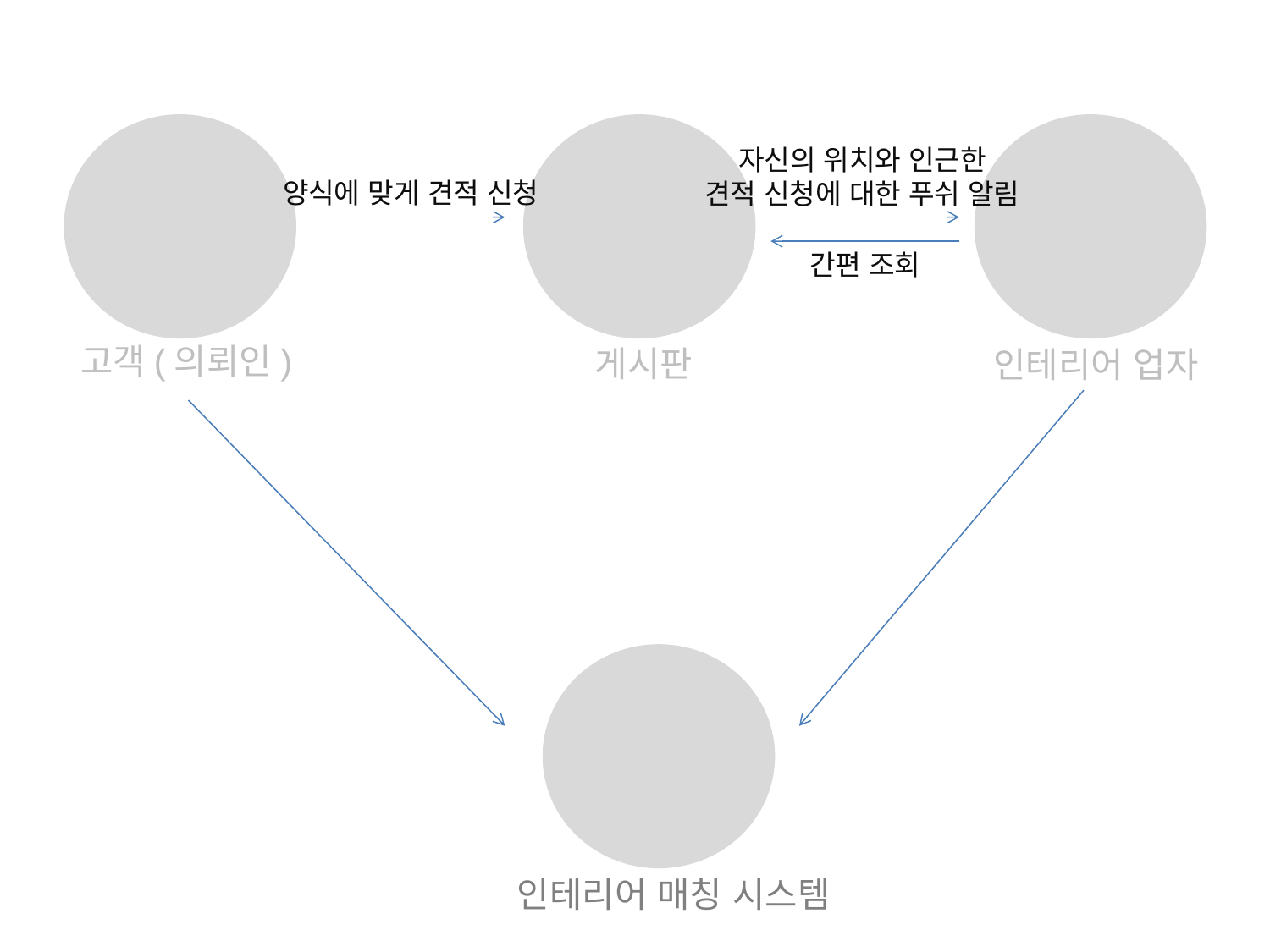

자신의 위치와 인근한
견적 신청에 대한 푸쉬 알림
양식에 맞게 견적 신청
간편 조회
고객(의뢰인)
게시판
인테리어 업자

인테리어 매칭 시스템